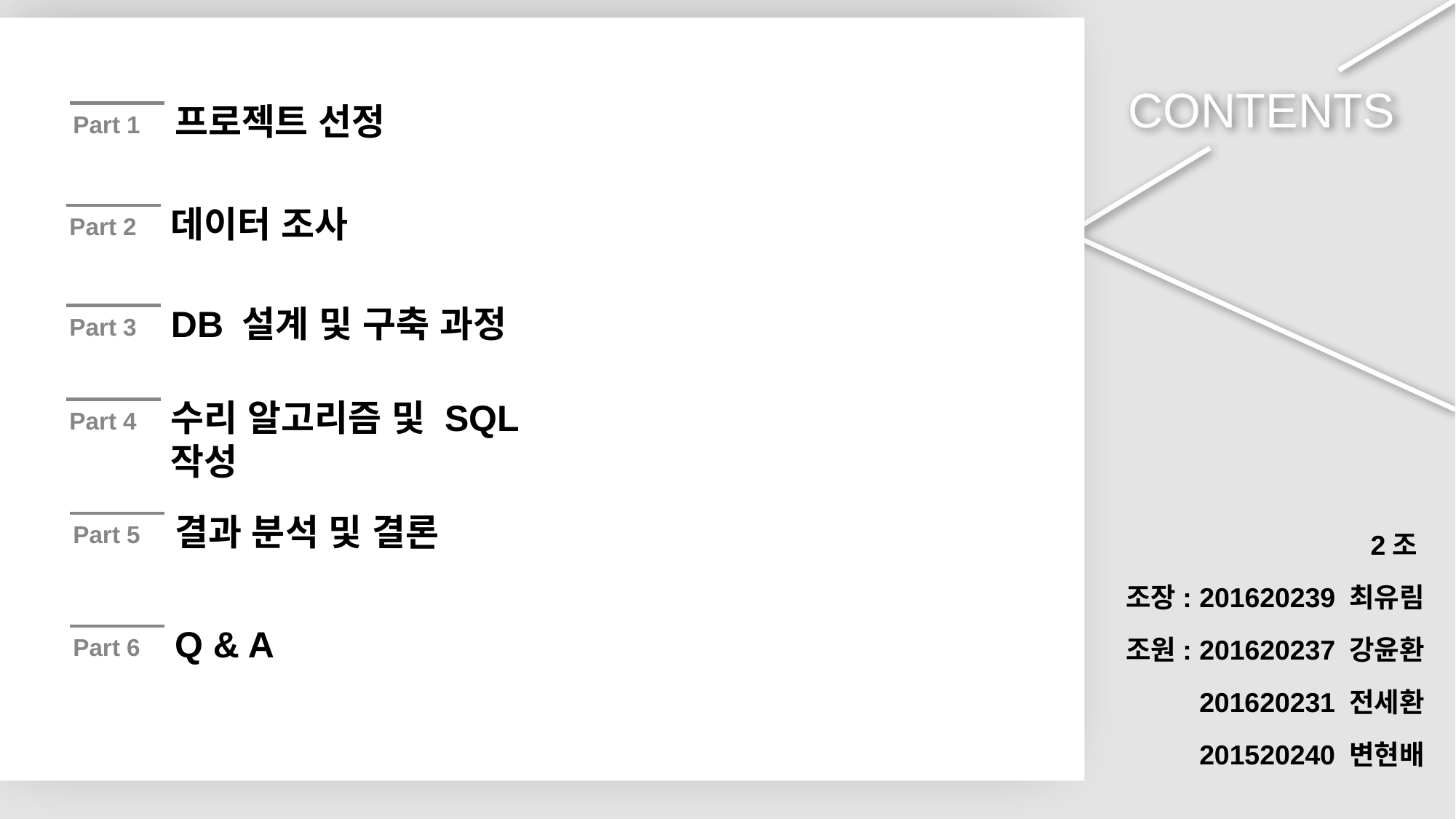

CONTENTS
프로젝트 선정
Part 1

데이터 조사
Part 2

DB 설계 및 구축 과정
Part 3

수리 알고리즘 및 SQL 작성
Part 4

2조
조장: 201620239 최유림
조원: 201620237 강윤환
 201620231 전세환
      201520240 변현배

결과 분석 및 결론
Part 5

Q & A
Part 6